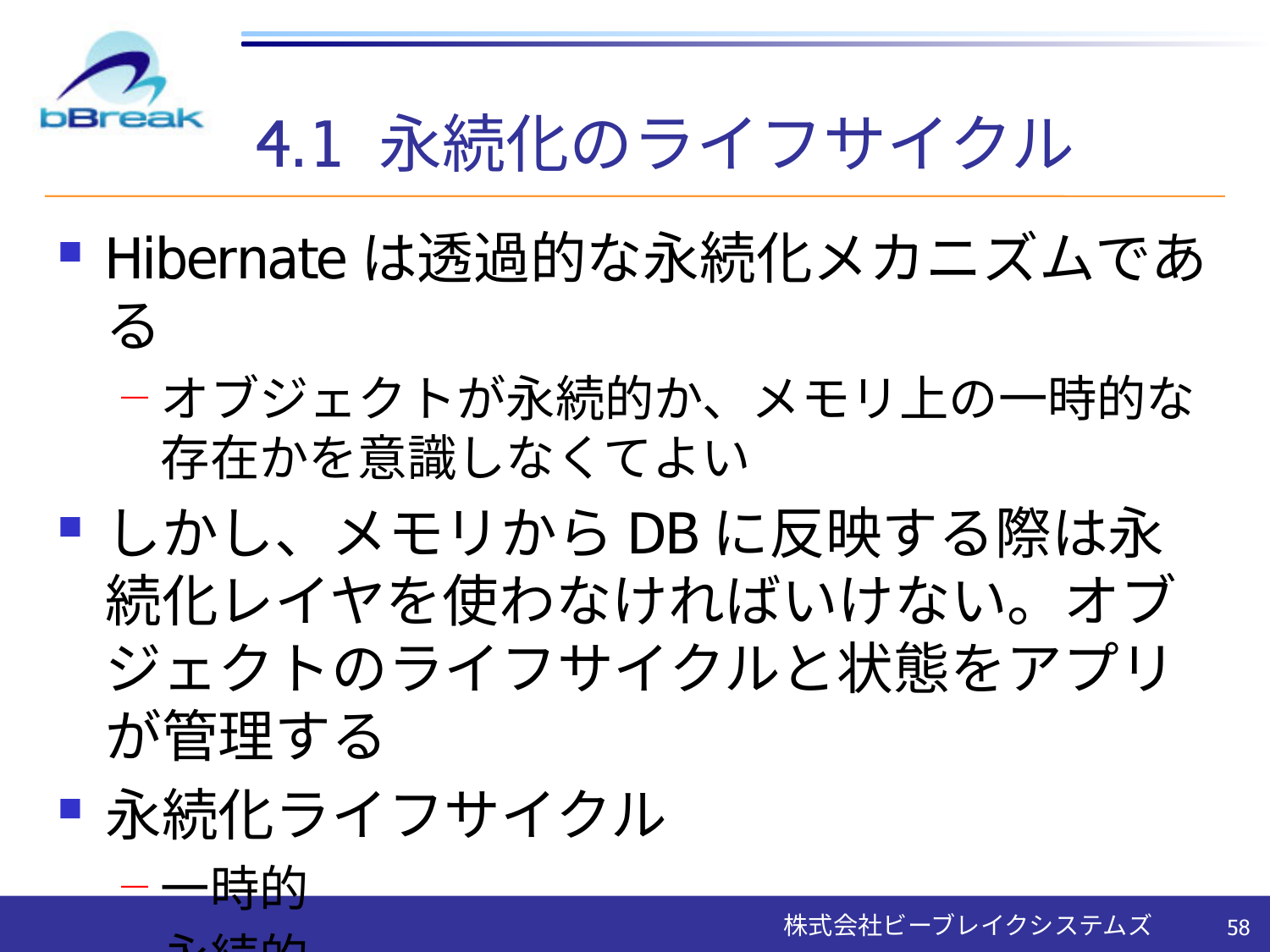

# 4.1 永続化のライフサイクル
Hibernateは透過的な永続化メカニズムである
オブジェクトが永続的か、メモリ上の一時的な存在かを意識しなくてよい
しかし、メモリからDBに反映する際は永続化レイヤを使わなければいけない。オブジェクトのライフサイクルと状態をアプリが管理する
永続化ライフサイクル
一時的
永続的
分離的